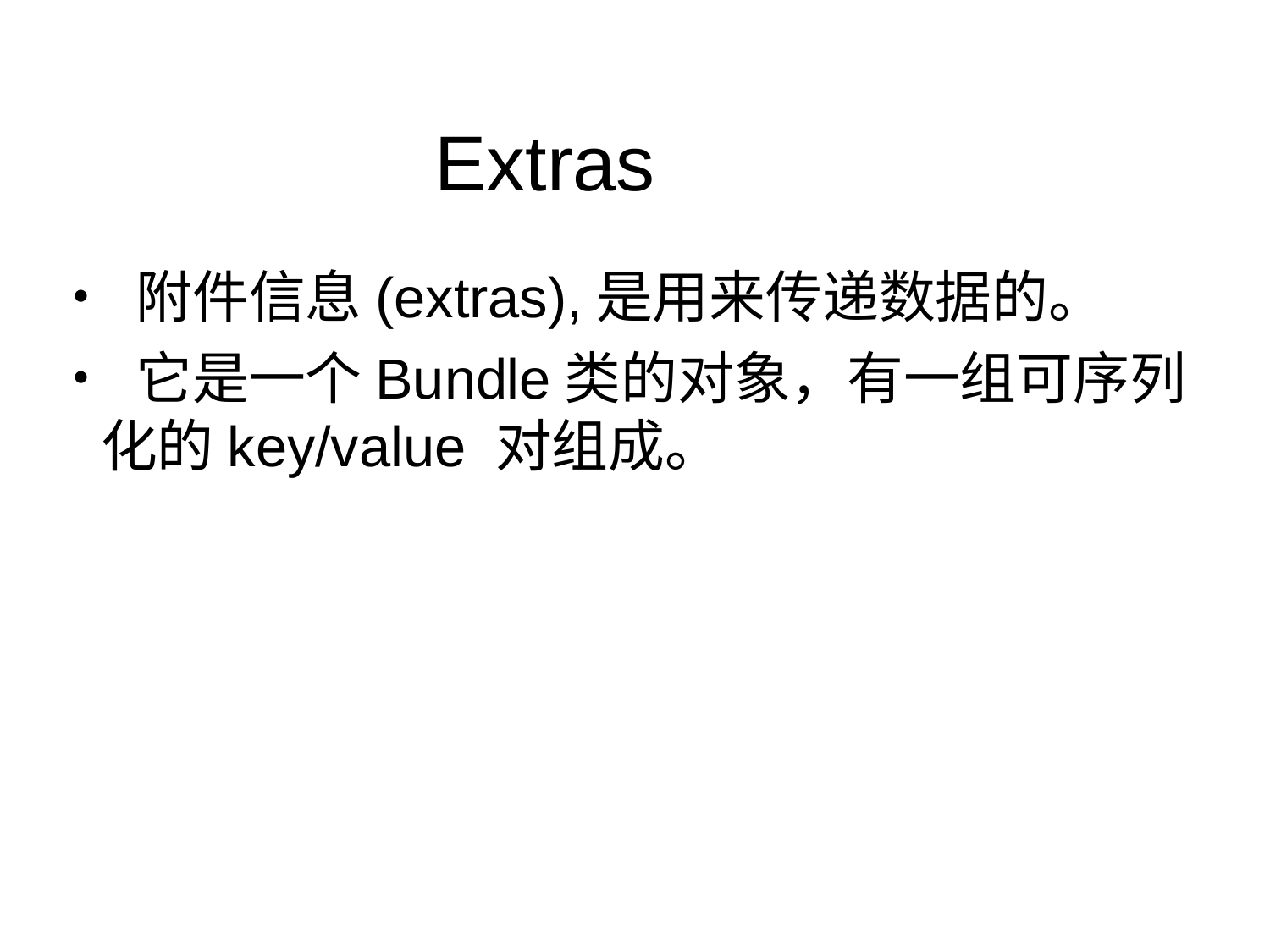

Extras

• 附件信息(extras),是用来传递数据的。
• 它是一个Bundle类的对象，有一组可序列
	化的key/value 对组成。